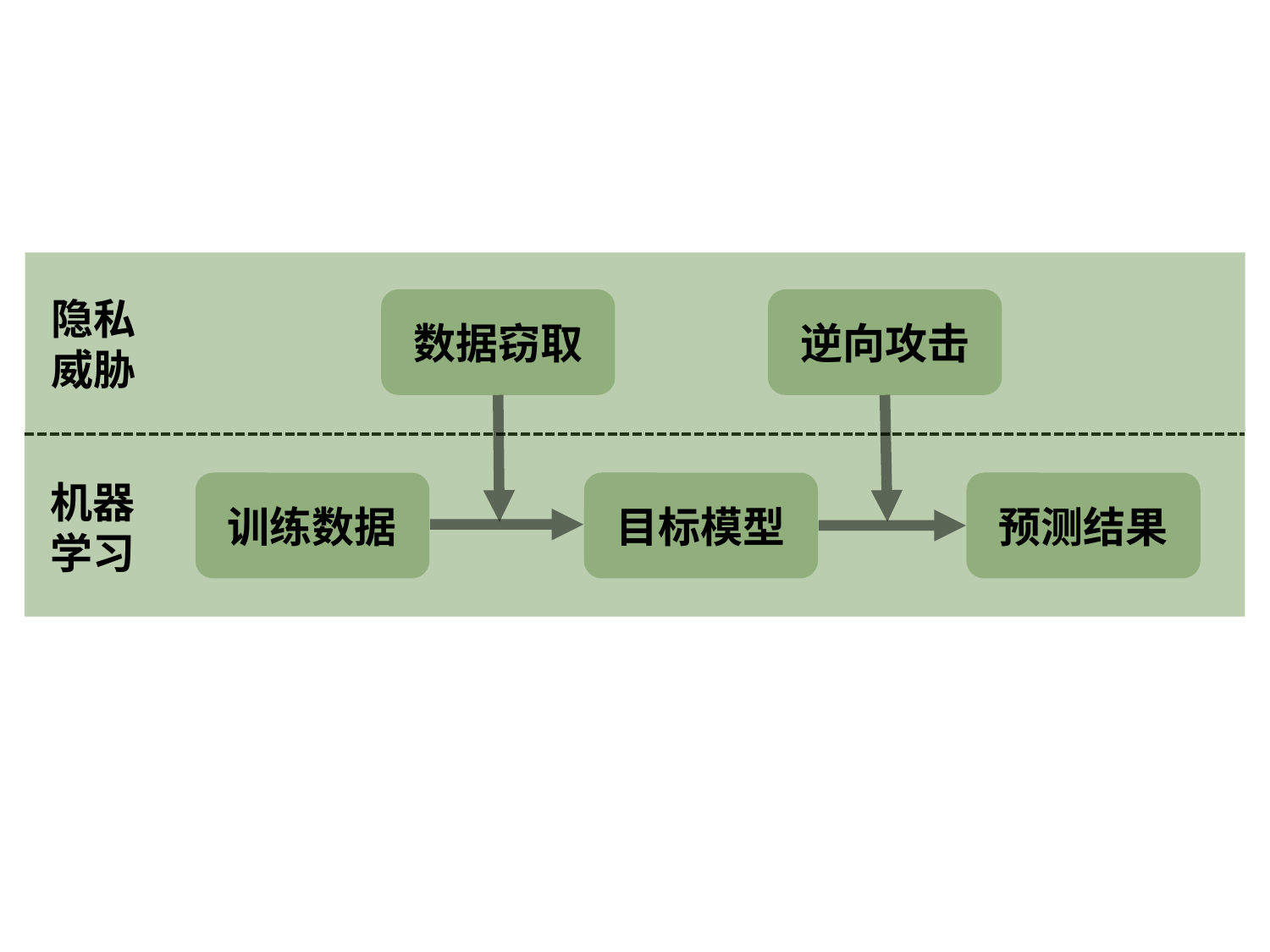

隐私威胁
数据窃取
逆向攻击

机器学习
训练数据
目标模型
预测结果